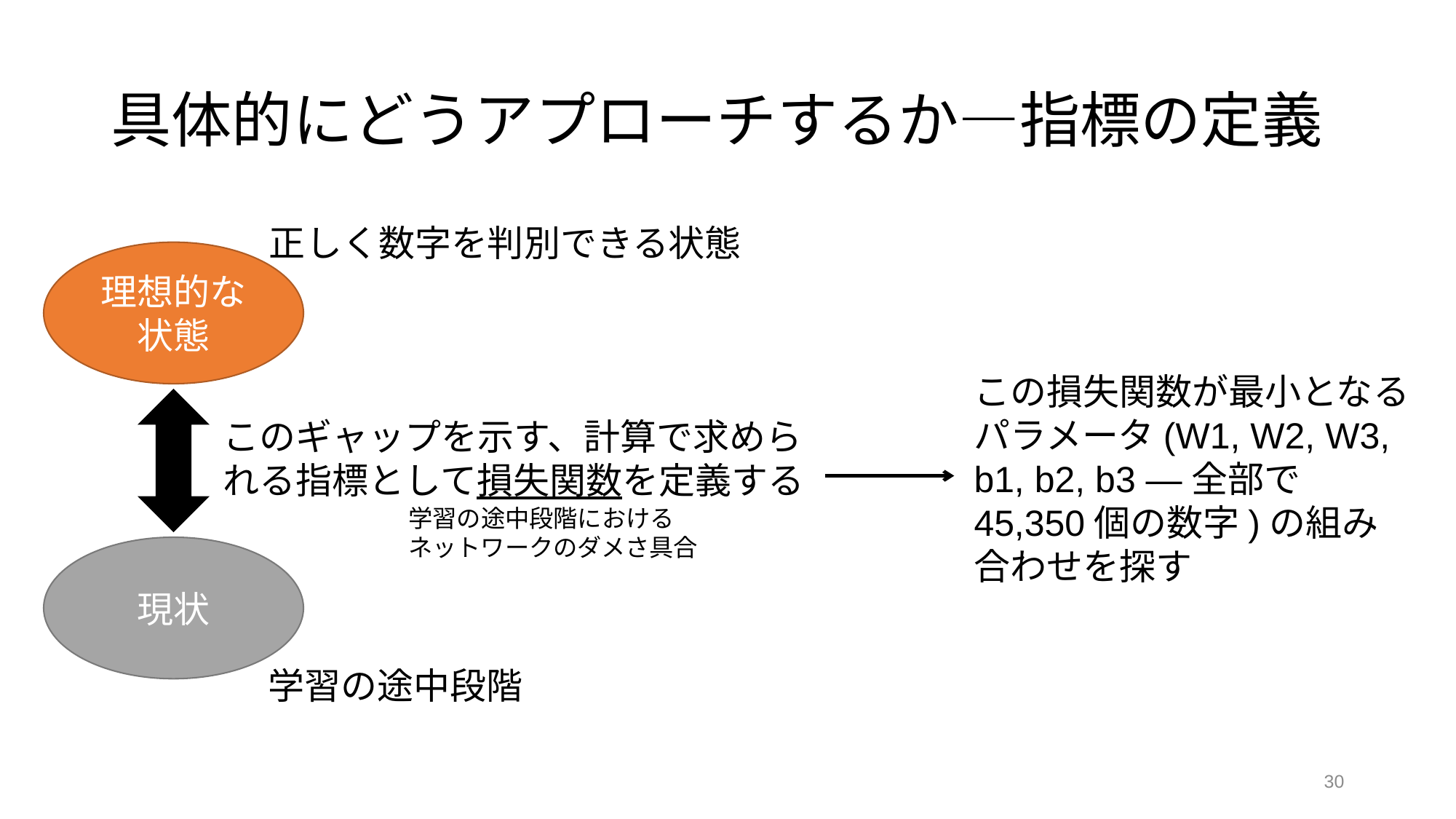

# 具体的にどうアプローチするか—指標の定義
正しく数字を判別できる状態
理想的な状態
この損失関数が最小となるパラメータ(W1, W2, W3, b1, b2, b3 ―全部で45,350個の数字)の組み合わせを探す

このギャップを示す、計算で求められる指標として損失関数を定義する
学習の途中段階における
ネットワークのダメさ具合
現状
学習の途中段階
30